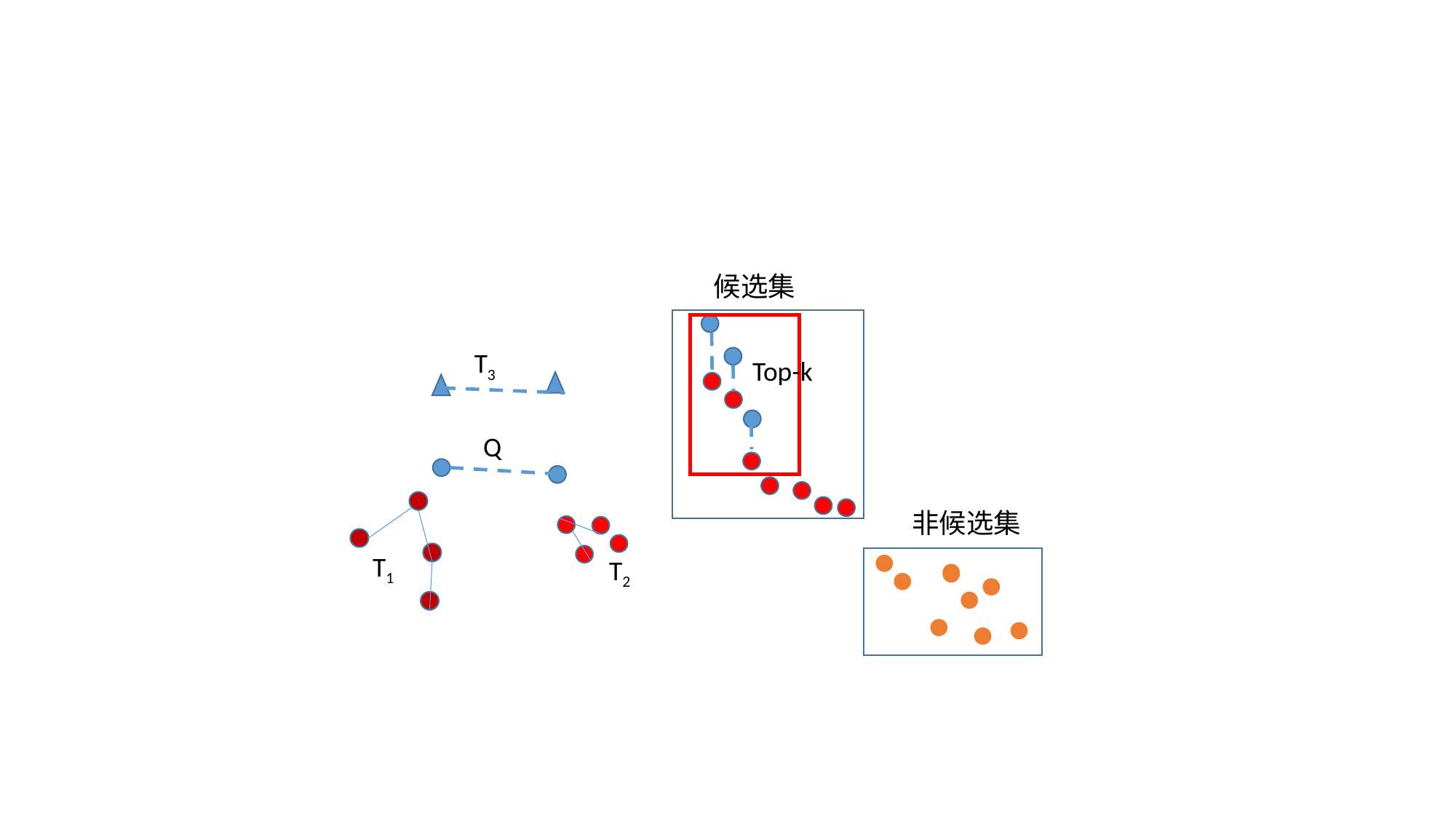

候选集

T3

Top-k

Q

非候选集

T1

T2